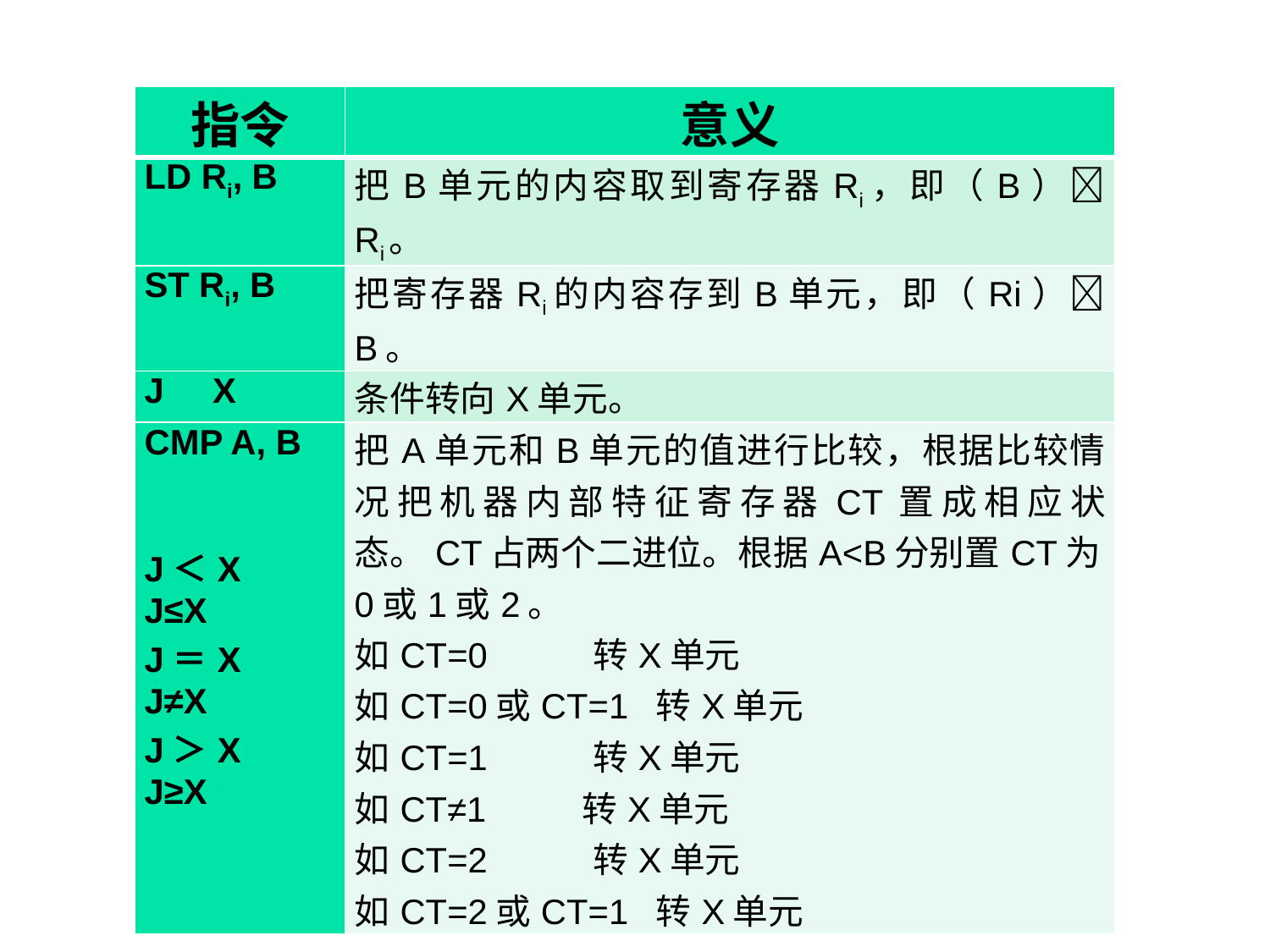

| 指令 | 意义 |
| --- | --- |
| LD Ri, B | 把B单元的内容取到寄存器Ri，即（B）⇒ Ri。 |
| ST Ri, B | 把寄存器Ri的内容存到B单元，即（Ri）⇒ B。 |
| J X | 条件转向X单元。 |
| CMP A, B     J＜X J≤X J＝X J≠X J＞X J≥X | 把A单元和B单元的值进行比较，根据比较情况把机器内部特征寄存器CT置成相应状态。CT占两个二进位。根据A<B分别置CT为0或1或2。 如CT=0 转X单元 如CT=0或CT=1 转X单元 如CT=1 转X单元 如CT≠1 转X单元 如CT=2 转X单元 如CT=2或CT=1 转X单元 |
44